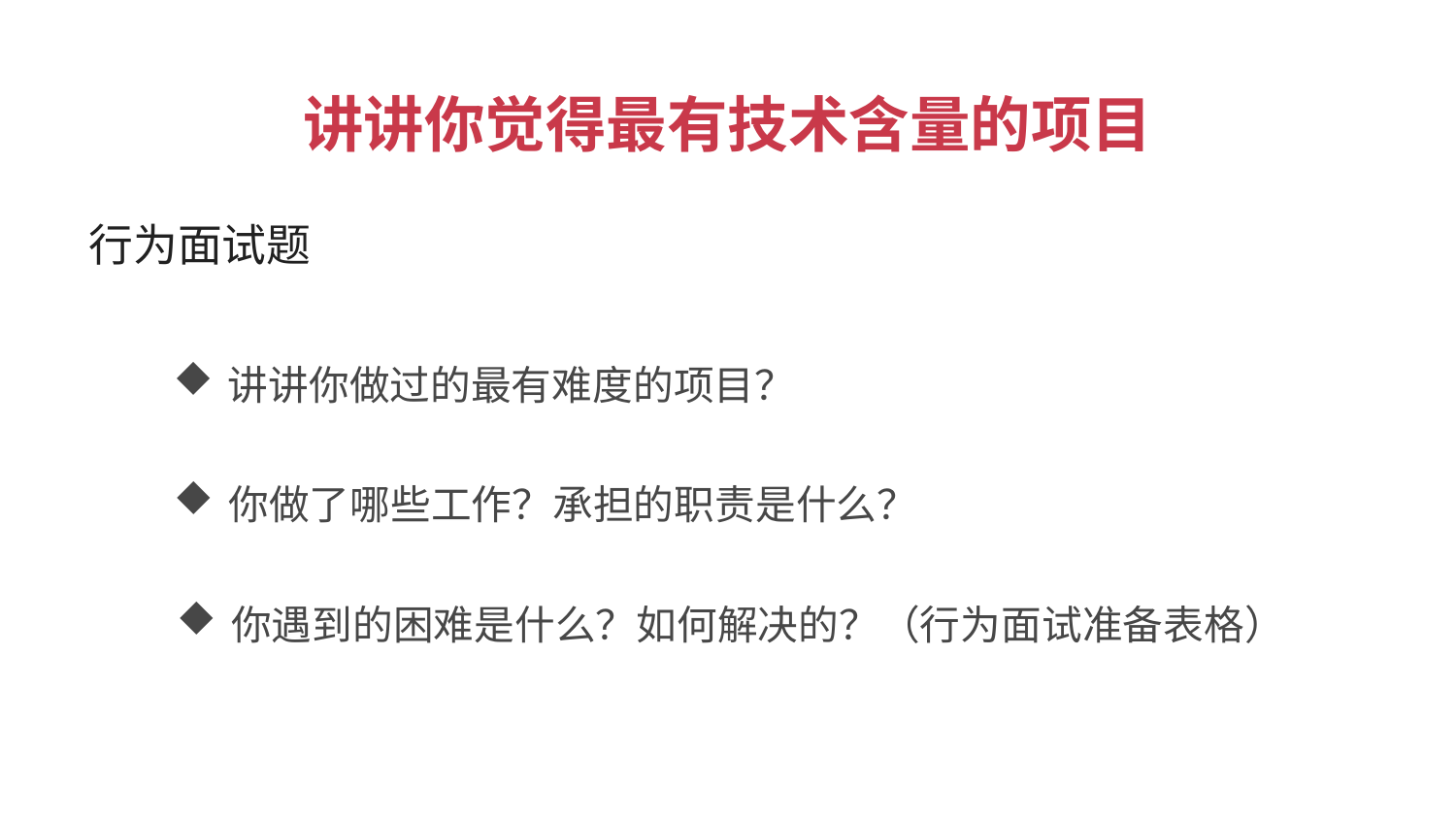

讲讲你觉得最有技术含量的项目
行为面试题
讲讲你做过的最有难度的项目？
你做了哪些工作？承担的职责是什么？
你遇到的困难是什么？如何解决的？（行为面试准备表格）